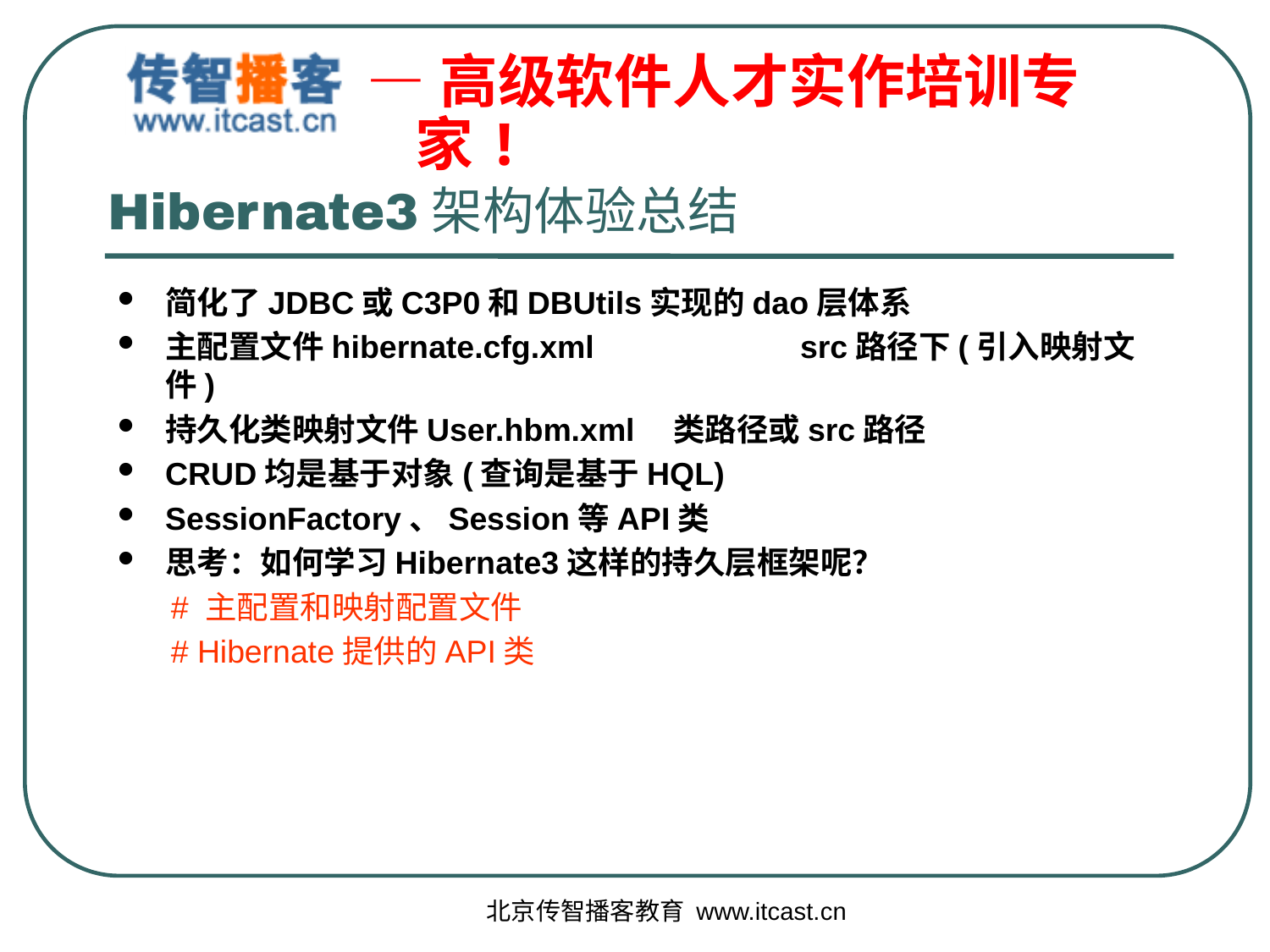

# Hibernate3架构体验总结
简化了JDBC或C3P0和DBUtils实现的dao层体系
主配置文件hibernate.cfg.xml    		src路径下(引入映射文件)
持久化类映射文件User.hbm.xml  	类路径或src路径
CRUD均是基于对象(查询是基于HQL)
SessionFactory、Session等API类
思考：如何学习Hibernate3这样的持久层框架呢？
      # 主配置和映射配置文件
      # Hibernate提供的API类

北京传智播客教育 www.itcast.cn